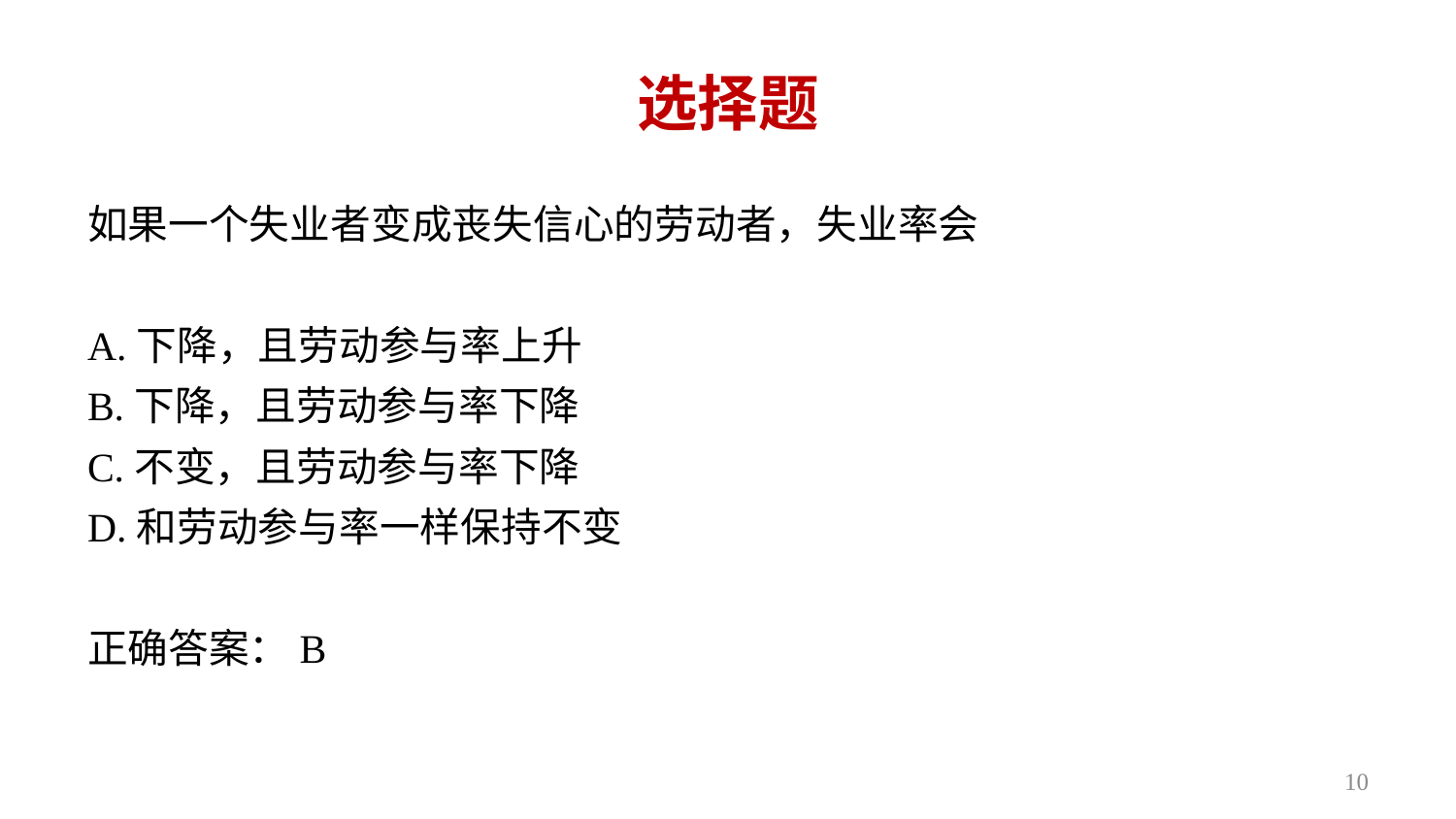

# 选择题
如果一个失业者变成丧失信心的劳动者，失业率会

A.下降，且劳动参与率上升
B.下降，且劳动参与率下降
C.不变，且劳动参与率下降
D.和劳动参与率一样保持不变

正确答案：B
10